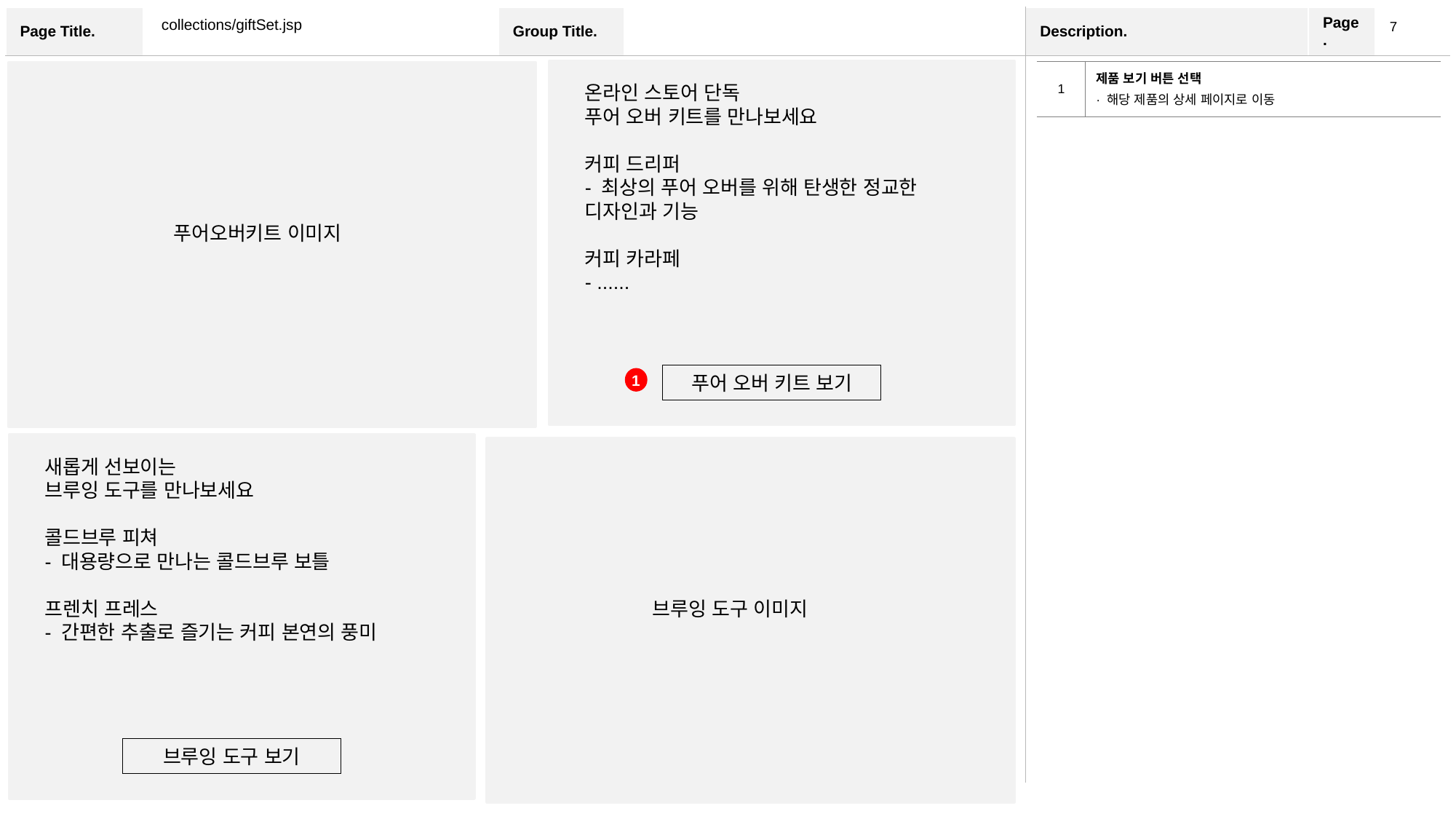

collections/giftSet.jsp
7

| 1 | 제품 보기 버튼 선택 · 해당 제품의 상세 페이지로 이동 |
| --- | --- |

온라인 스토어 단독
푸어 오버 키트를 만나보세요

커피 드리퍼
- 최상의 푸어 오버를 위해 탄생한 정교한 디자인과 기능

커피 카라페
- ......
푸어오버키트 이미지
푸어 오버 키트 보기
1

새롭게 선보이는
브루잉 도구를 만나보세요

콜드브루 피쳐
- 대용량으로 만나는 콜드브루 보틀

프렌치 프레스
- 간편한 추출로 즐기는 커피 본연의 풍미
브루잉 도구 이미지
브루잉 도구 보기